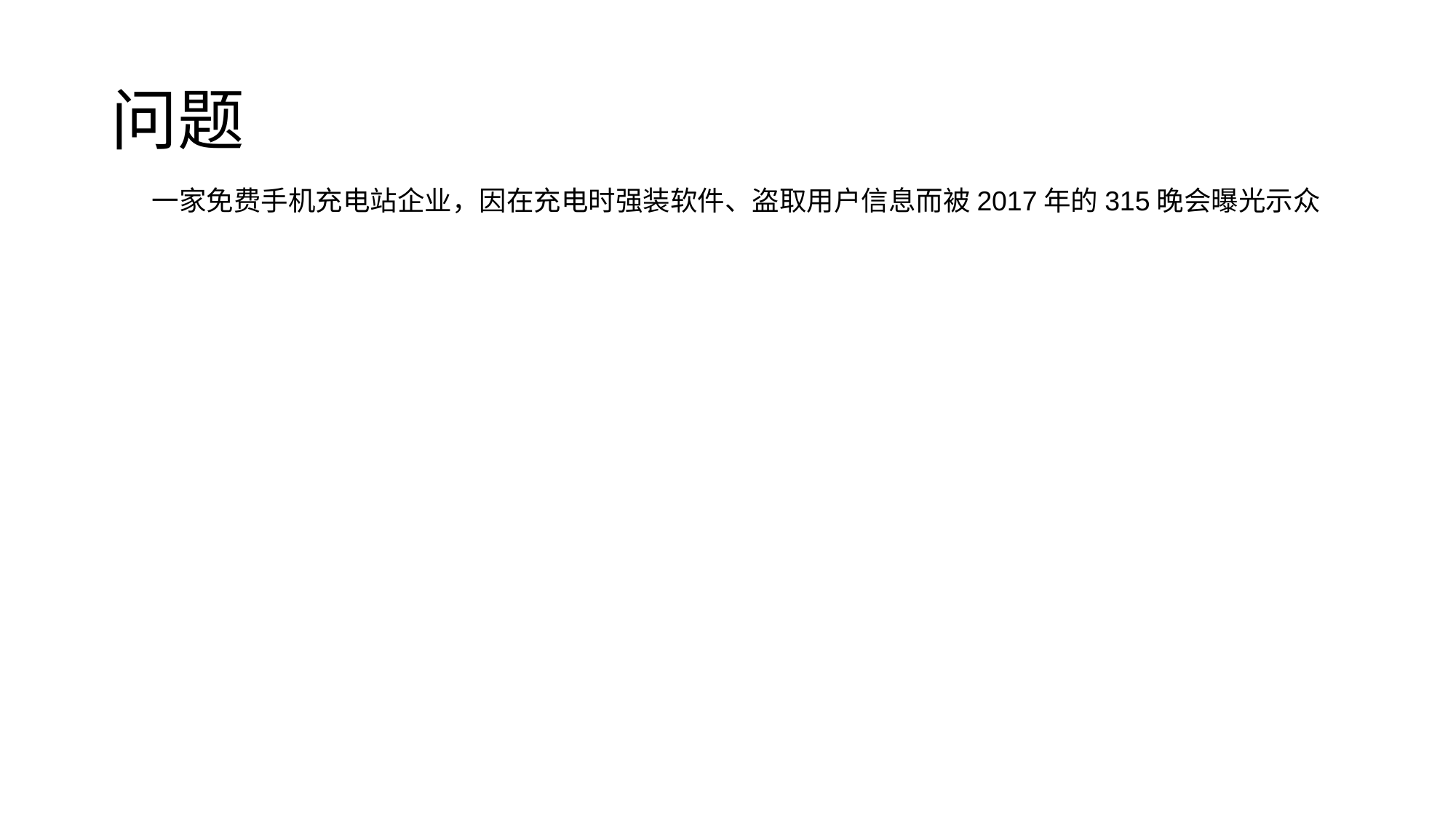

# 问题
一家免费手机充电站企业，因在充电时强装软件、盗取用户信息而被2017年的315晚会曝光示众